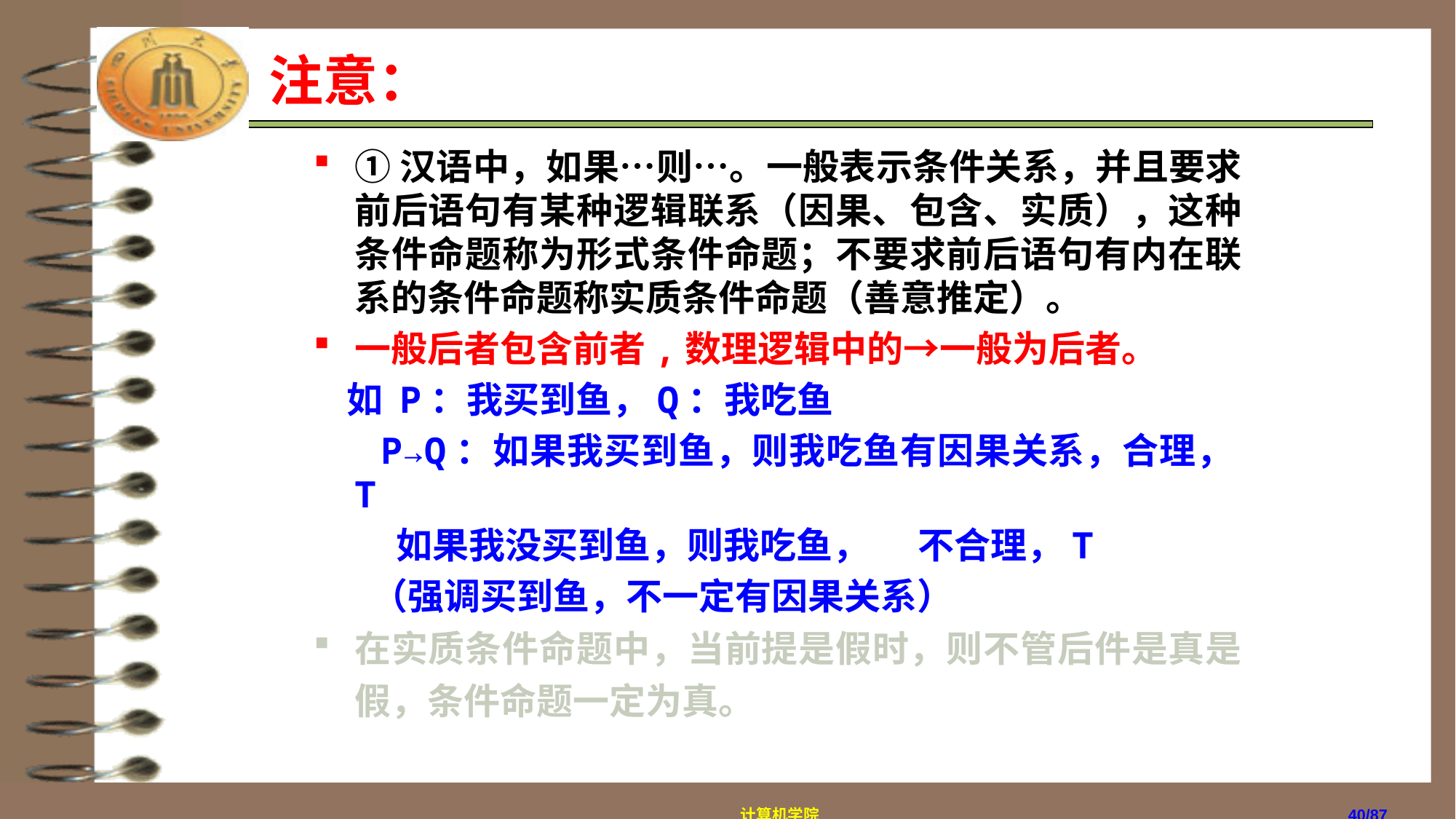

# 注意：
①汉语中，如果…则…。一般表示条件关系，并且要求前后语句有某种逻辑联系（因果、包含、实质），这种条件命题称为形式条件命题；不要求前后语句有内在联系的条件命题称实质条件命题（善意推定）。
一般后者包含前者,数理逻辑中的→一般为后者。
   如 P：我买到鱼，Q：我吃鱼
   P→Q：如果我买到鱼，则我吃鱼有因果关系，合理，T
         如果我没买到鱼，则我吃鱼，      不合理，T
      （强调买到鱼，不一定有因果关系）
在实质条件命题中，当前提是假时，则不管后件是真是假，条件命题一定为真。

计算机学院
40/87